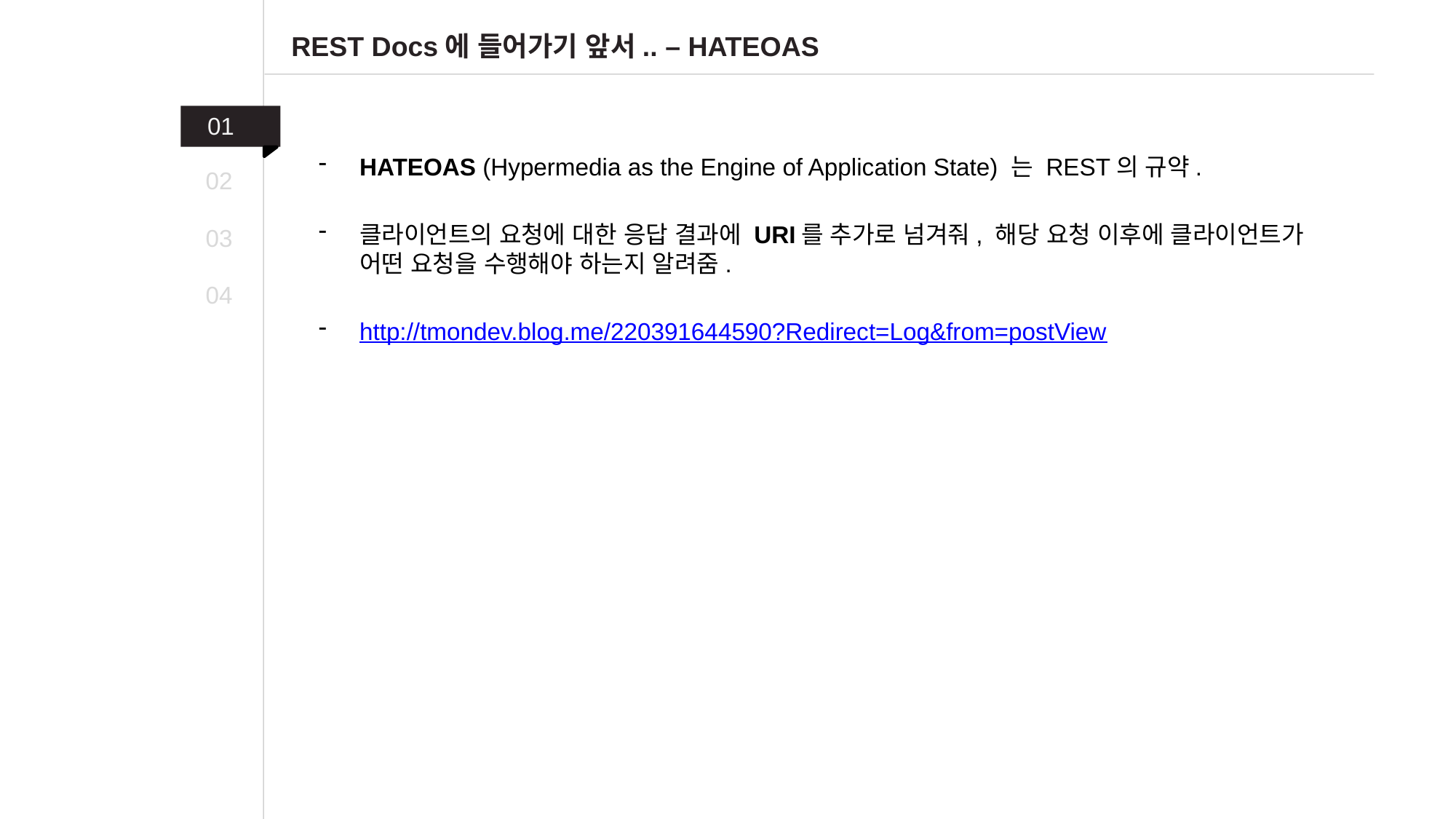

REST Docs에 들어가기 앞서.. – HATEOAS
01

HATEOAS (Hypermedia as the Engine of Application State) 는 REST의 규약.

클라이언트의 요청에 대한 응답 결과에 URI를 추가로 넘겨줘, 해당 요청 이후에 클라이언트가 어떤 요청을 수행해야 하는지 알려줌.

http://tmondev.blog.me/220391644590?Redirect=Log&from=postView

02
03
04